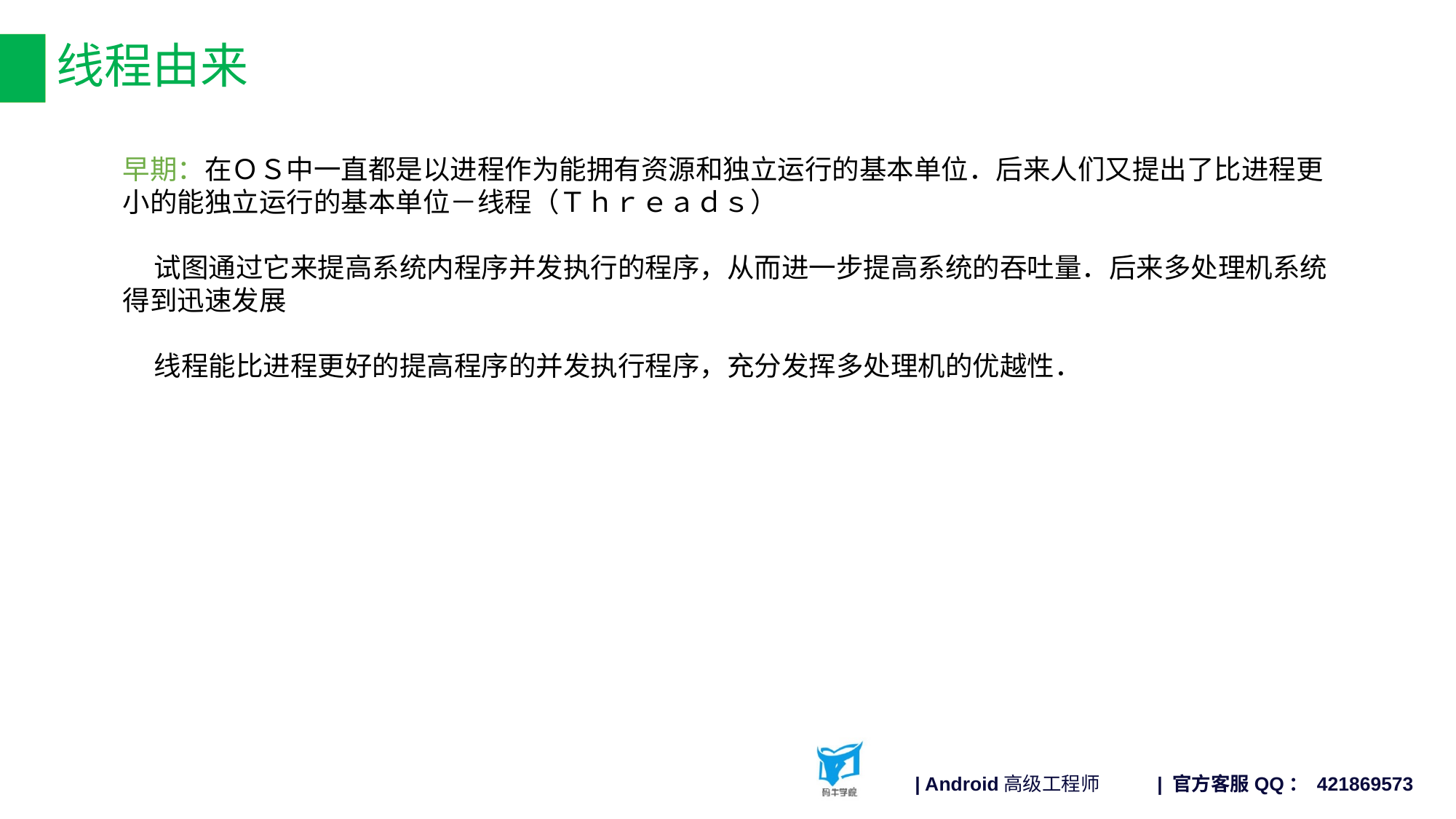

# 线程由来
早期：在ＯＳ中一直都是以进程作为能拥有资源和独立运行的基本单位．后来人们又提出了比进程更小的能独立运行的基本单位－线程（Ｔｈｒｅａｄｓ）

    试图通过它来提高系统内程序并发执行的程序，从而进一步提高系统的吞吐量．后来多处理机系统得到迅速发展

    线程能比进程更好的提高程序的并发执行程序，充分发挥多处理机的优越性．